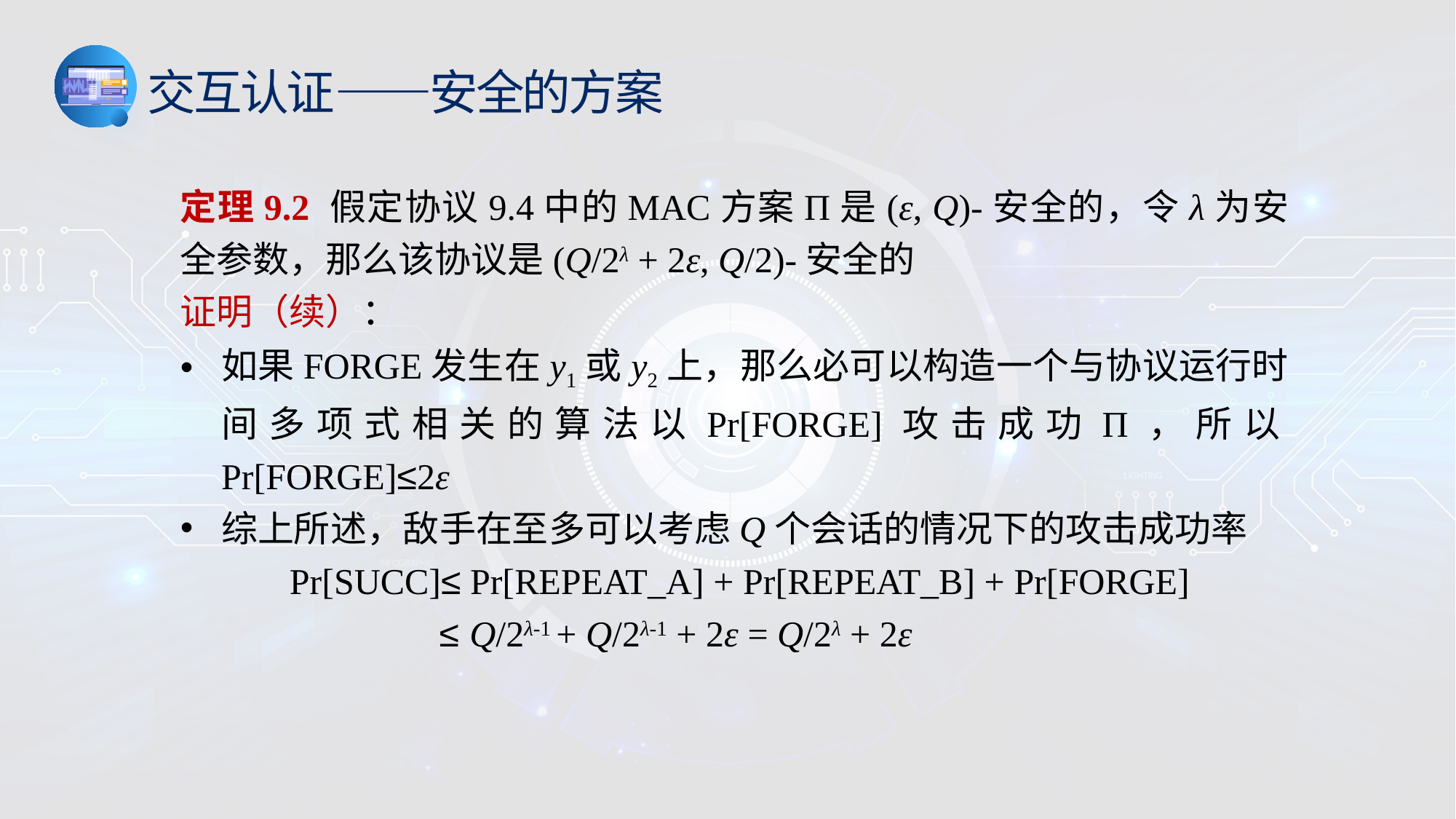

交互认证——安全的方案

定理9.2 假定协议9.4中的MAC方案Π是(ε, Q)-安全的，令λ为安全参数，那么该协议是(Q/2λ + 2ε, Q/2)-安全的
证明（续）：
如果FORGE发生在y1或y2上，那么必可以构造一个与协议运行时间多项式相关的算法以Pr[FORGE]攻击成功Π，所以Pr[FORGE]≤2ε
综上所述，敌手在至多可以考虑Q个会话的情况下的攻击成功率
	Pr[SUCC]≤ Pr[REPEAT_A] + Pr[REPEAT_B] + Pr[FORGE]
	    	    ≤ Q/2λ-1 + Q/2λ-1 + 2ε = Q/2λ + 2ε